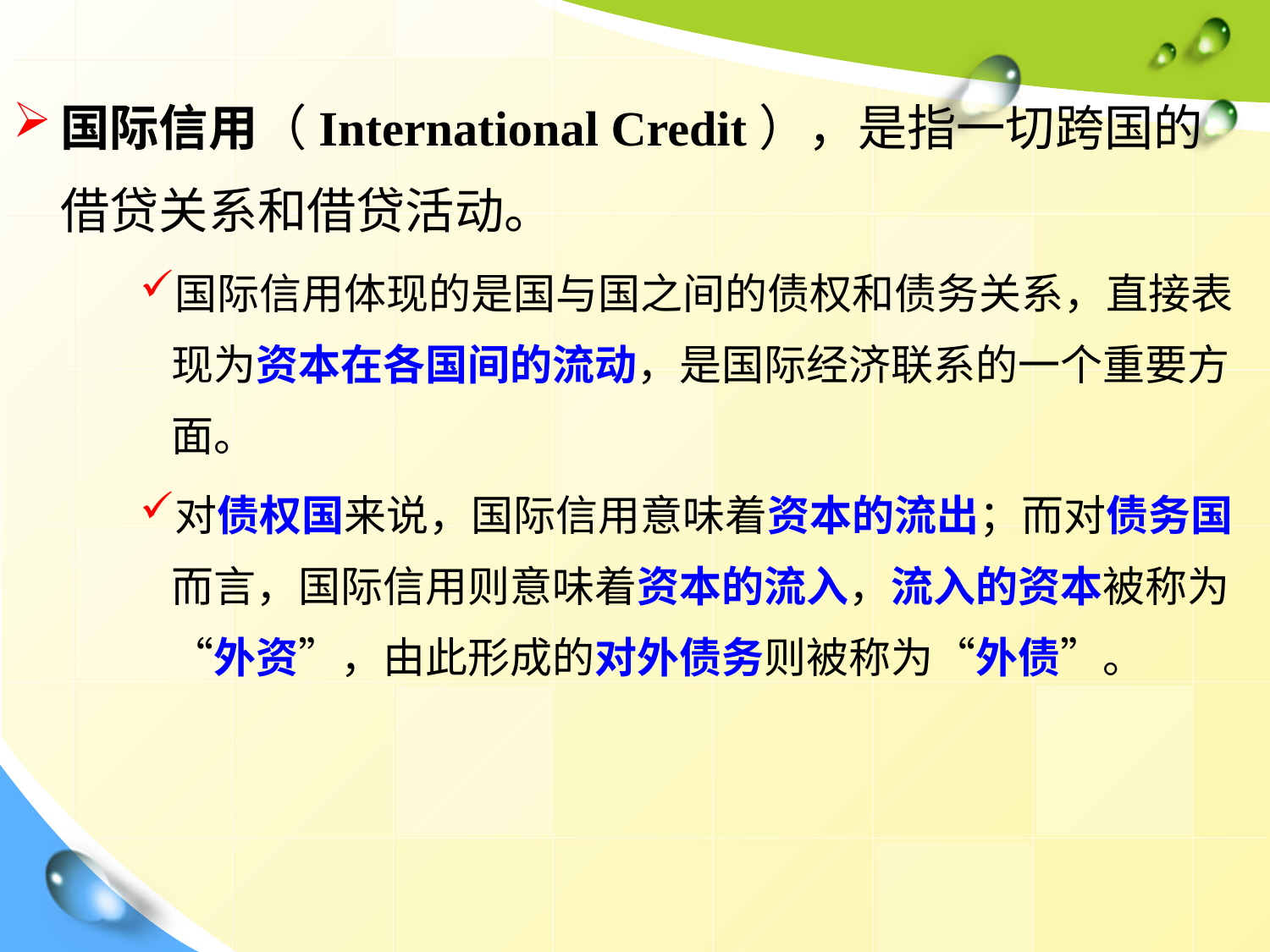

国际信用（International Credit），是指一切跨国的借贷关系和借贷活动。
国际信用体现的是国与国之间的债权和债务关系，直接表现为资本在各国间的流动，是国际经济联系的一个重要方面。
对债权国来说，国际信用意味着资本的流出；而对债务国而言，国际信用则意味着资本的流入，流入的资本被称为“外资”，由此形成的对外债务则被称为“外债”。